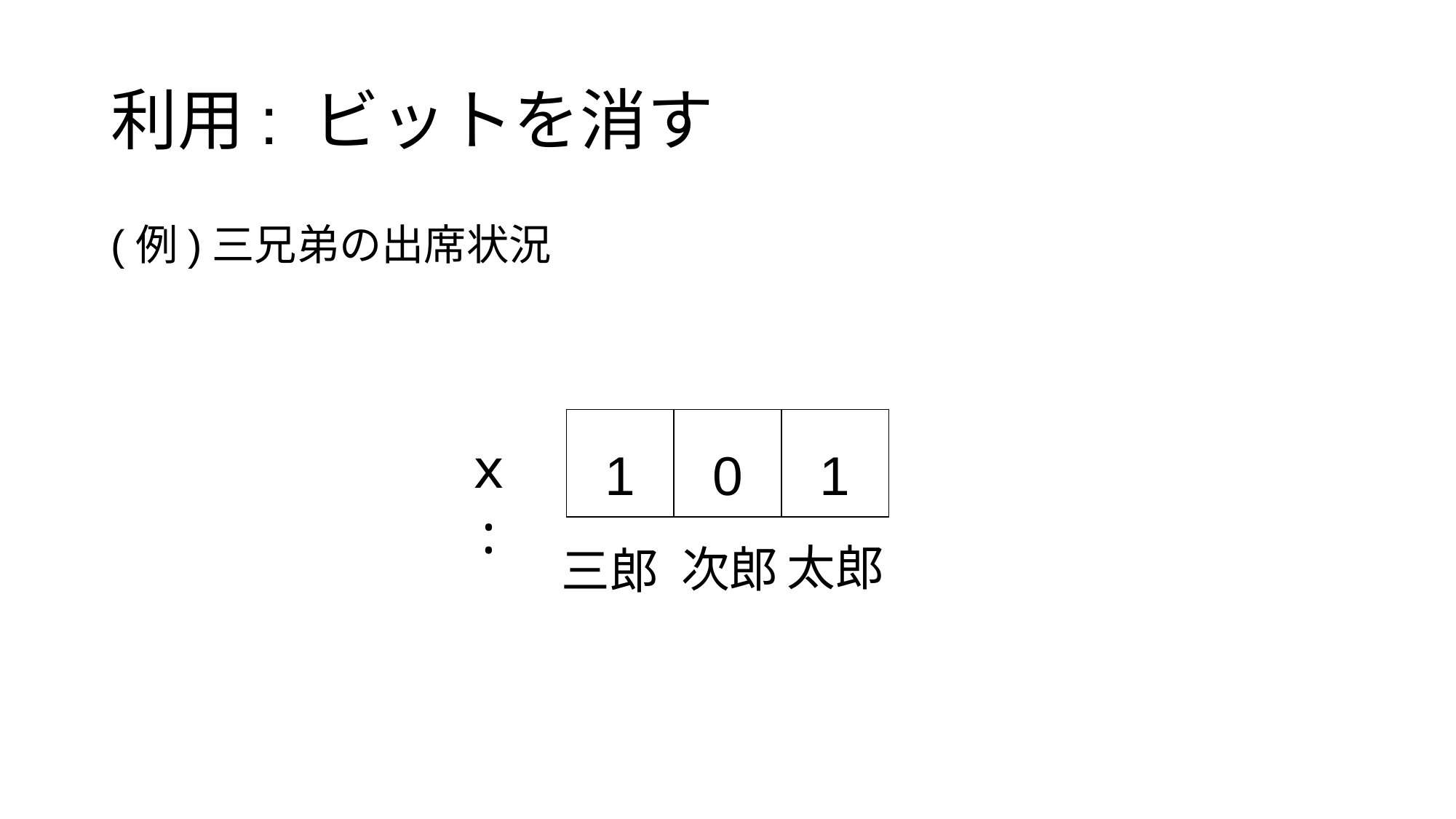

# 利用: ビットを消す
(例)三兄弟の出席状況
| 1 | 0 | 1 |
| --- | --- | --- |
x:
太郎
次郎
三郎